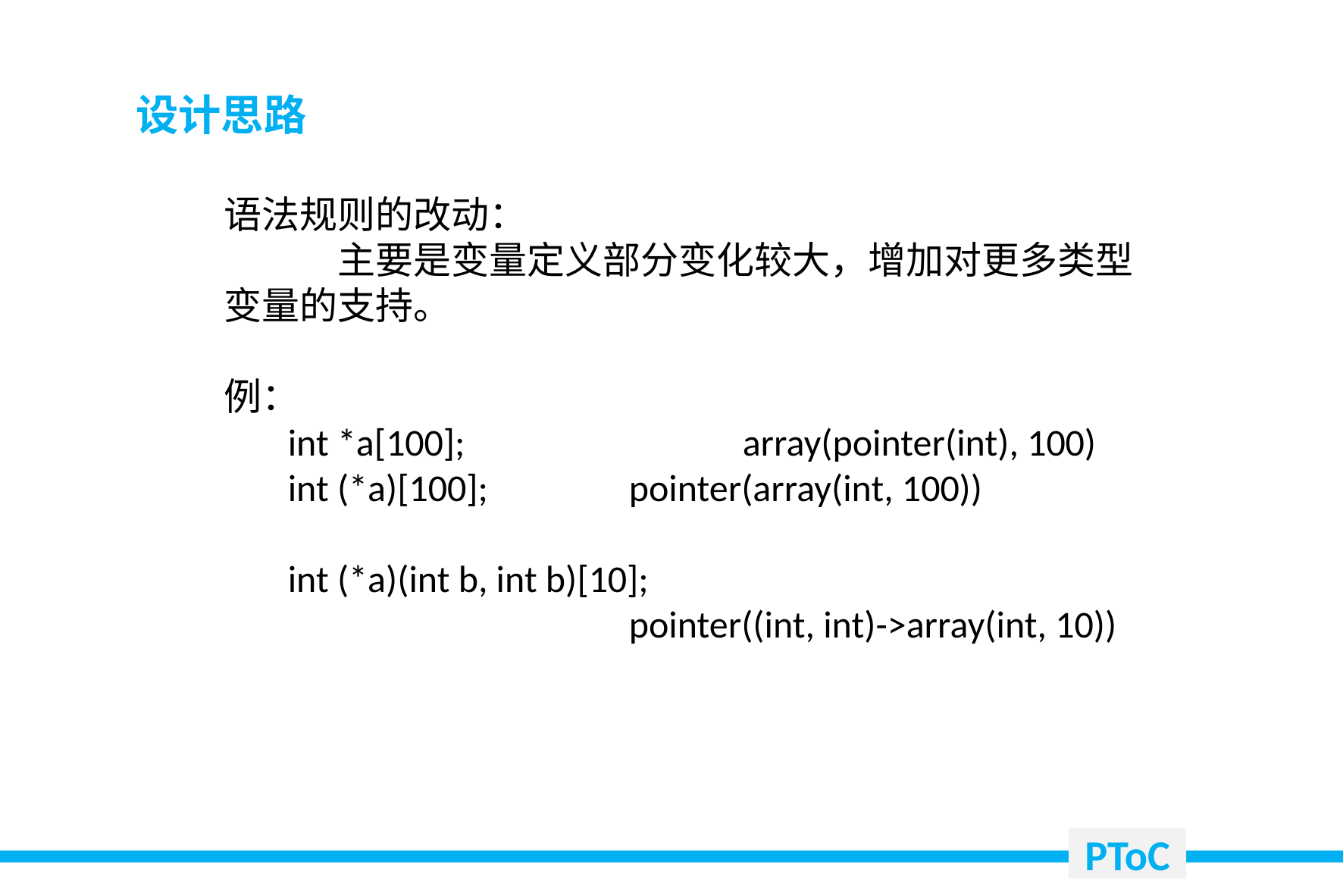

设计思路
语法规则的改动：
	主要是变量定义部分变化较大，增加对更多类型变量的支持。

例：
int *a[100]; 			array(pointer(int), 100)
int (*a)[100]; 		pointer(array(int, 100))

int (*a)(int b, int b)[10];
			pointer((int, int)->array(int, 10))

PToC